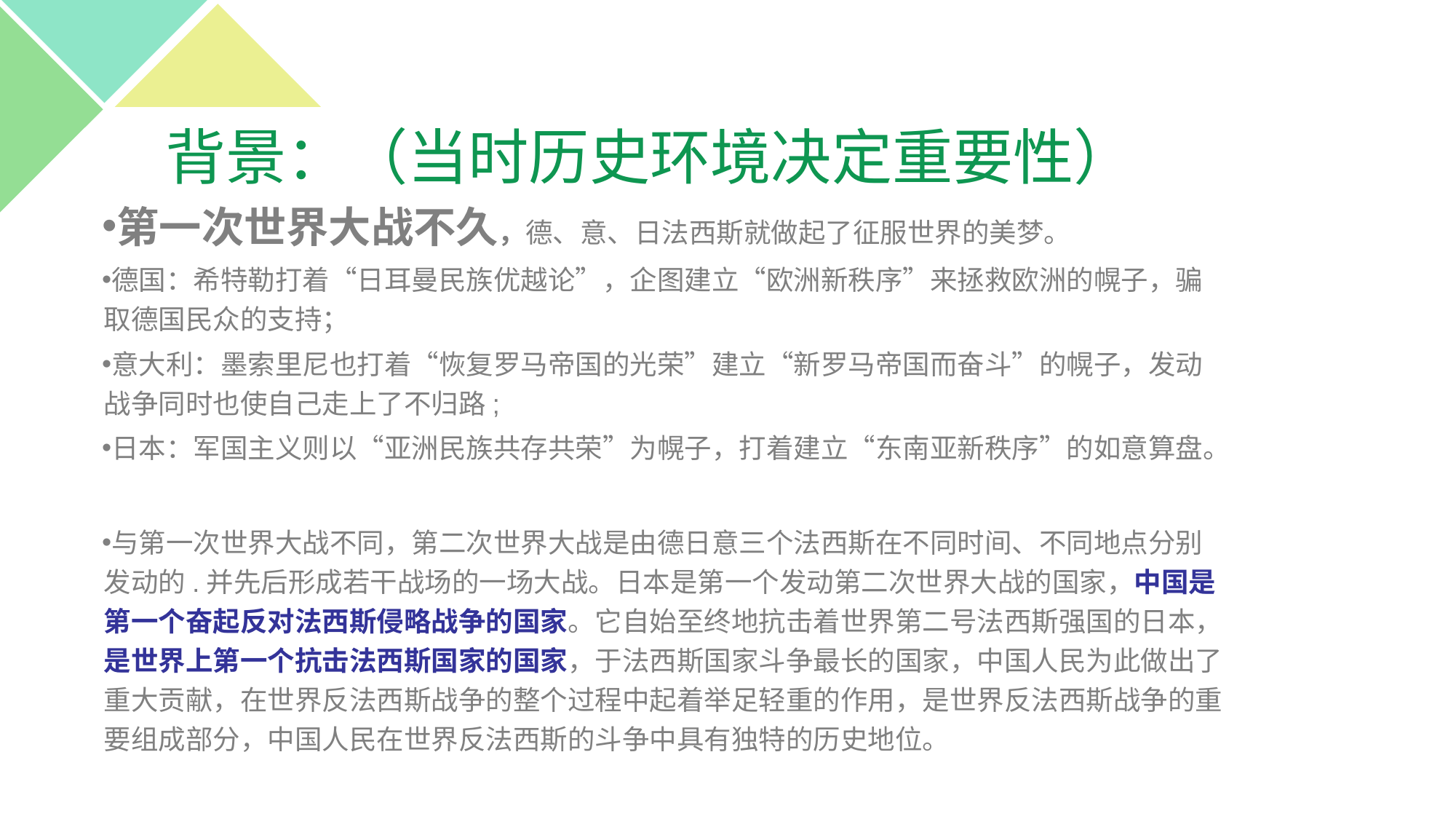

# 背景：（当时历史环境决定重要性）
第一次世界大战不久，德、意、日法西斯就做起了征服世界的美梦。
德国：希特勒打着“日耳曼民族优越论”，企图建立“欧洲新秩序”来拯救欧洲的幌子，骗取德国民众的支持；
意大利：墨索里尼也打着“恢复罗马帝国的光荣”建立“新罗马帝国而奋斗”的幌子，发动战争同时也使自己走上了不归路;
日本：军国主义则以“亚洲民族共存共荣”为幌子，打着建立“东南亚新秩序”的如意算盘。

与第一次世界大战不同，第二次世界大战是由德日意三个法西斯在不同时间、不同地点分别发动的.并先后形成若干战场的一场大战。日本是第一个发动第二次世界大战的国家，中国是第一个奋起反对法西斯侵略战争的国家。它自始至终地抗击着世界第二号法西斯强国的日本，是世界上第一个抗击法西斯国家的国家，于法西斯国家斗争最长的国家，中国人民为此做出了重大贡献，在世界反法西斯战争的整个过程中起着举足轻重的作用，是世界反法西斯战争的重要组成部分，中国人民在世界反法西斯的斗争中具有独特的历史地位。